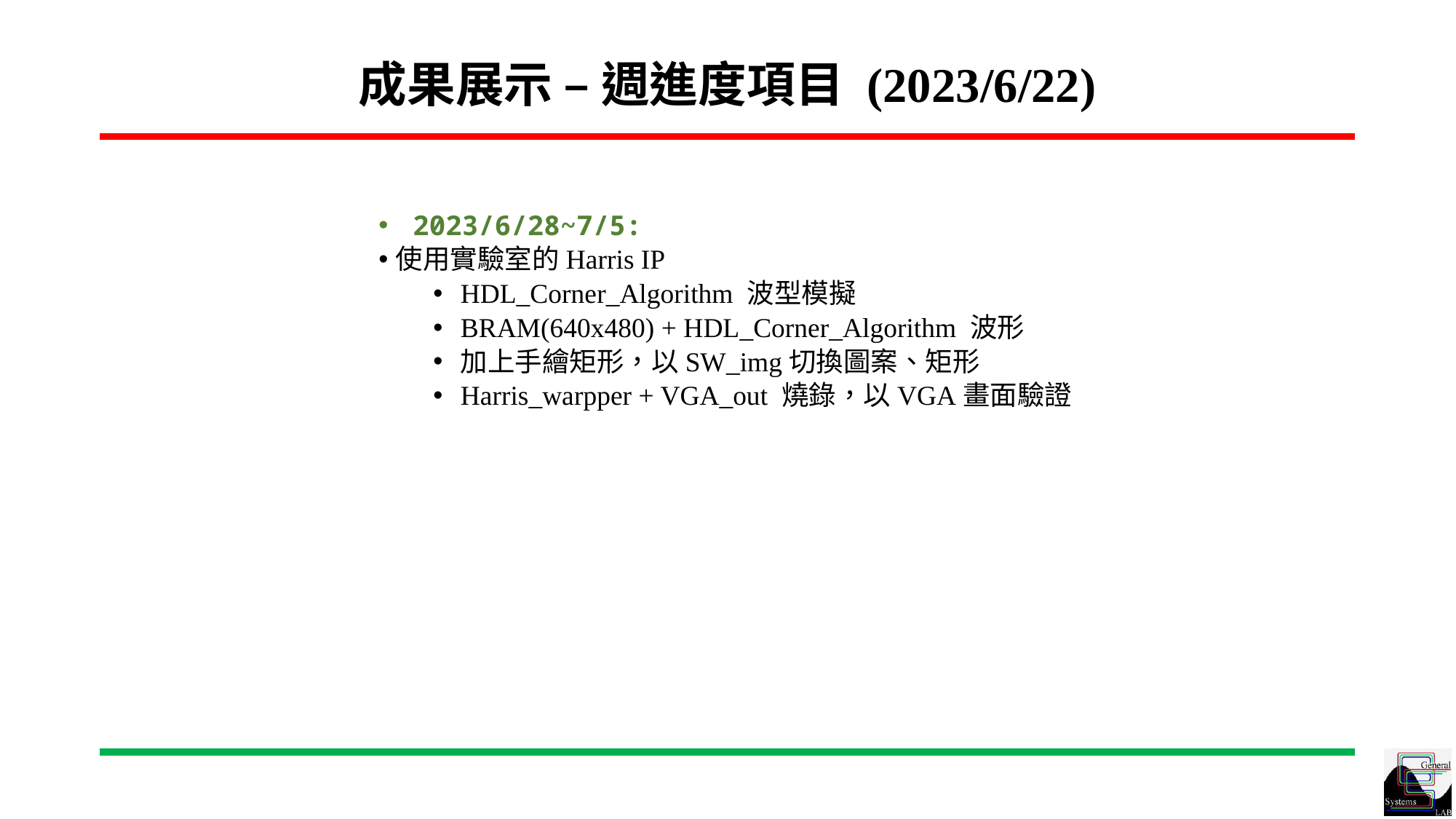

# 成果展示 – 週進度項目 (2023/6/22)
2023/6/28~7/5:
使用實驗室的Harris IP
HDL_Corner_Algorithm 波型模擬
BRAM(640x480) + HDL_Corner_Algorithm 波形
加上手繪矩形，以SW_img切換圖案、矩形
Harris_warpper + VGA_out 燒錄，以VGA畫面驗證